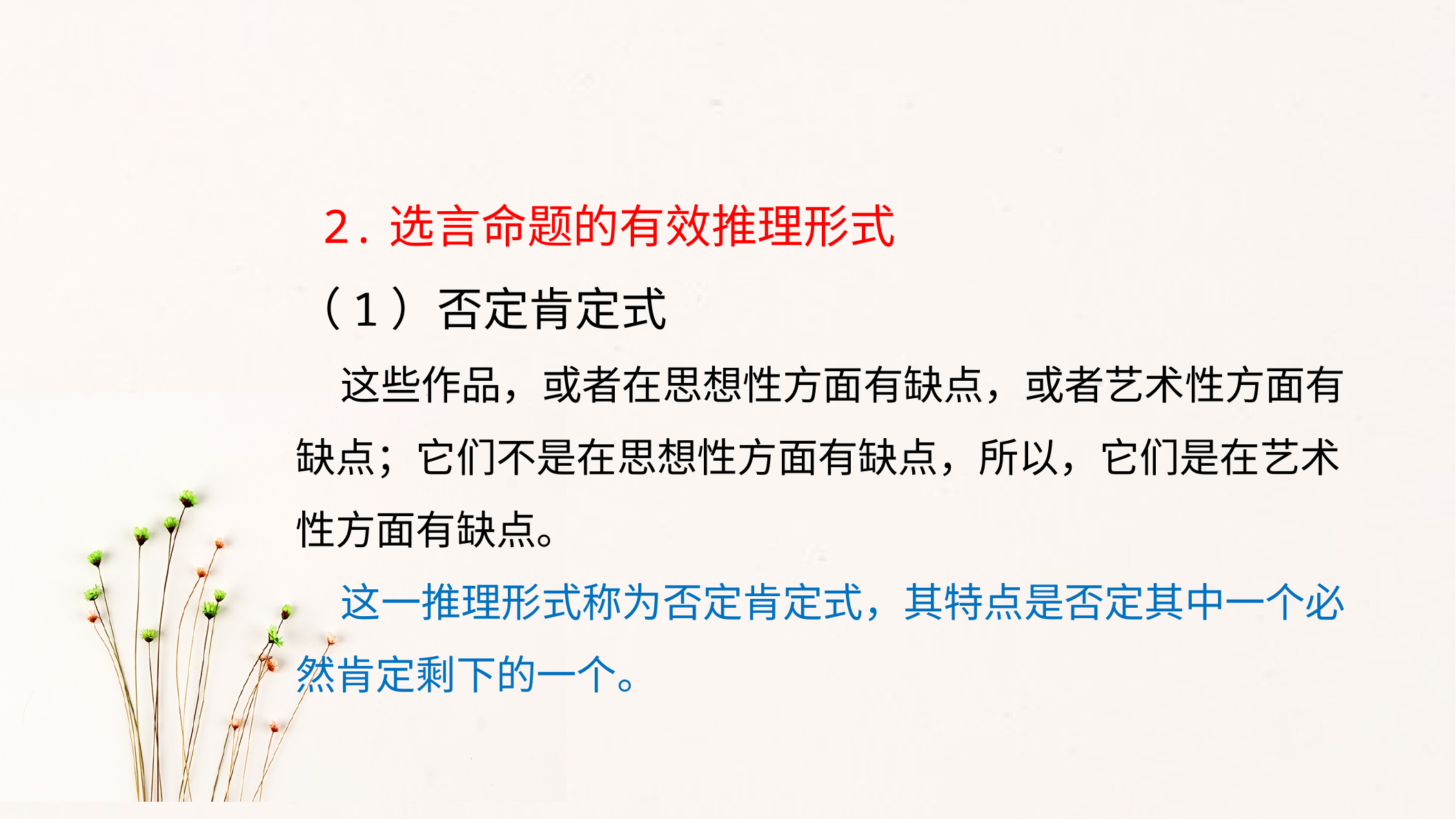

2.选言命题的有效推理形式
（1）否定肯定式
    这些作品，或者在思想性方面有缺点，或者艺术性方面有缺点；它们不是在思想性方面有缺点，所以，它们是在艺术性方面有缺点。
    这一推理形式称为否定肯定式，其特点是否定其中一个必然肯定剩下的一个。